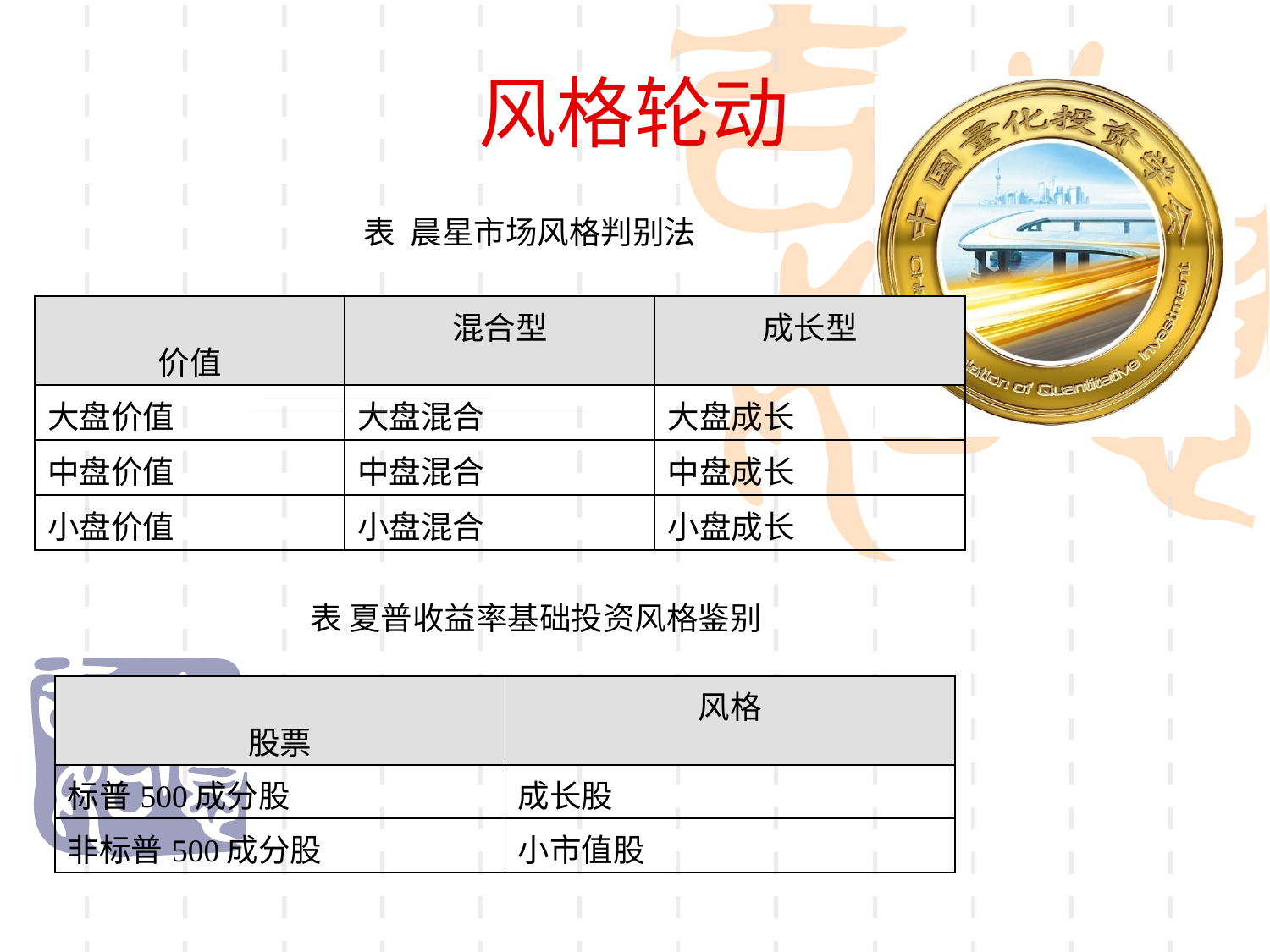

风格轮动
表  晨星市场风格判别法
| 价值 | 混合型 | 成长型 |
| --- | --- | --- |
| 大盘价值 | 大盘混合 | 大盘成长 |
| 中盘价值 | 中盘混合 | 中盘成长 |
| 小盘价值 | 小盘混合 | 小盘成长 |

表 夏普收益率基础投资风格鉴别
| 股票 | 风格 |
| --- | --- |
| 标普500成分股 | 成长股 |
| 非标普500成分股 | 小市值股 |